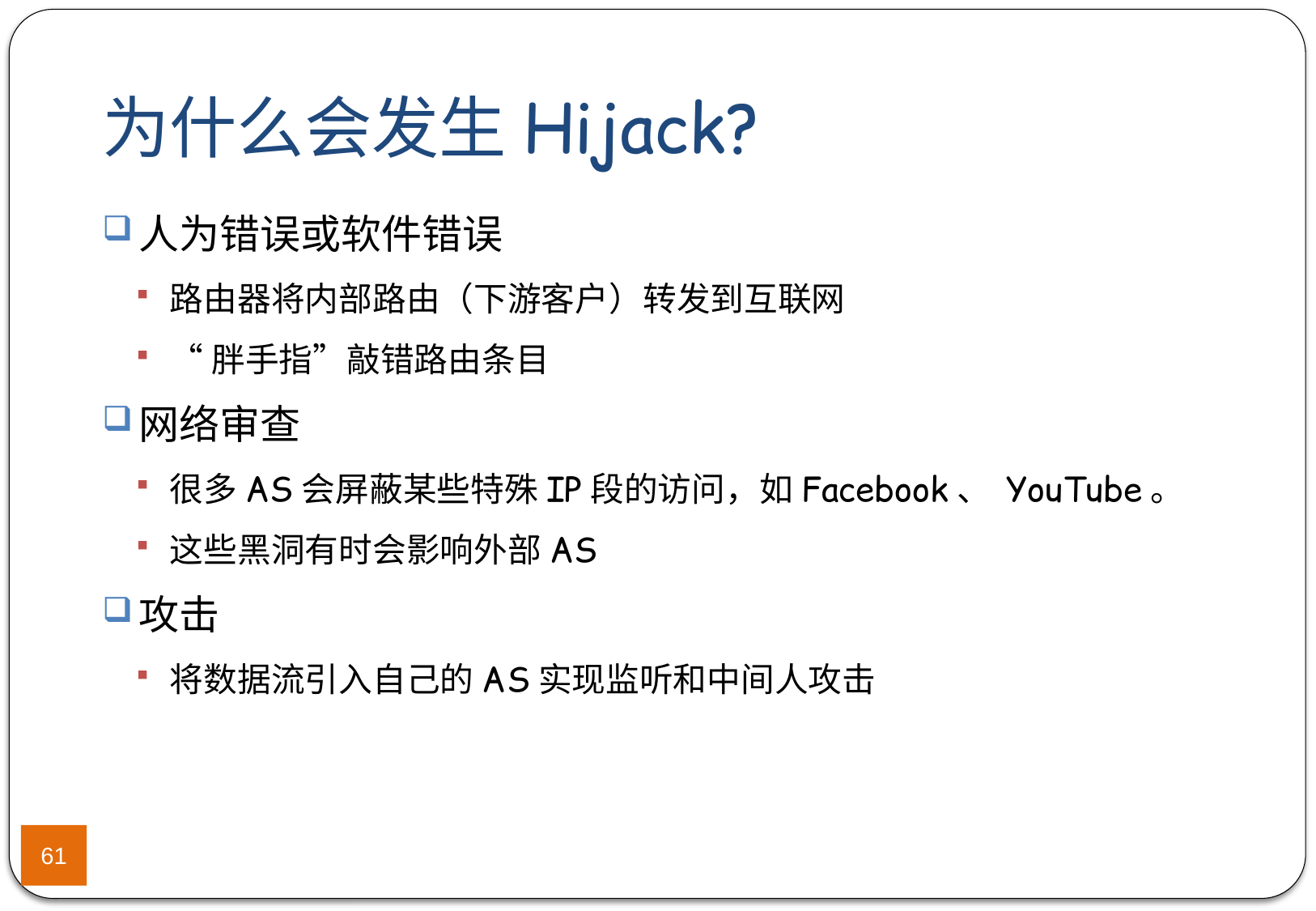

# 为什么会发生Hijack?
人为错误或软件错误
路由器将内部路由（下游客户）转发到互联网
“胖手指”敲错路由条目
网络审查
很多AS会屏蔽某些特殊IP段的访问，如Facebook、 YouTube。
这些黑洞有时会影响外部AS
攻击
将数据流引入自己的AS实现监听和中间人攻击
61